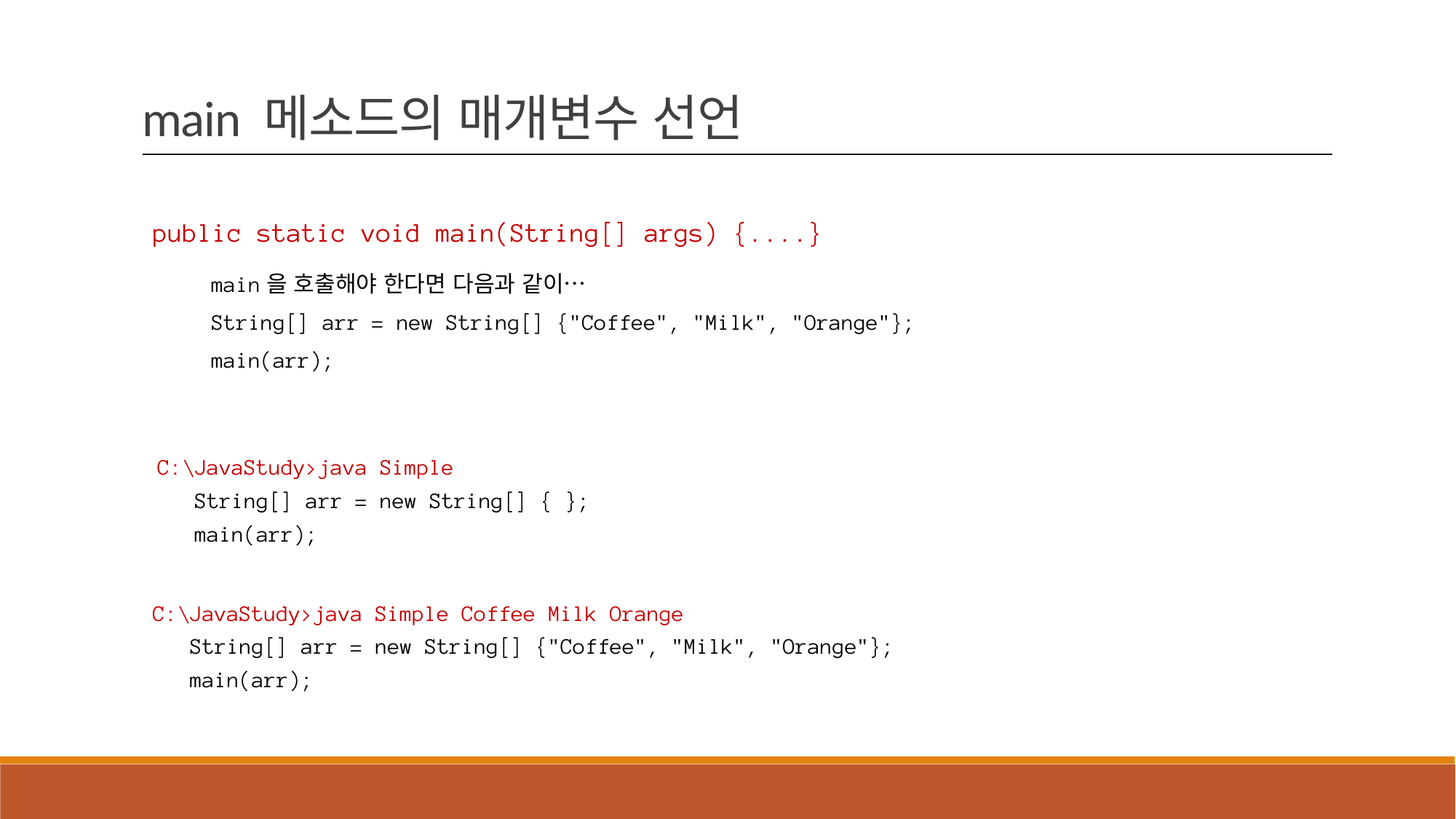

main 메소드의 매개변수 선언
public static void main(String[] args) {....}
main을 호출해야 한다면 다음과 같이…
String[] arr = new String[] {"Coffee", "Milk", "Orange"};
main(arr);
C:\JavaStudy>java Simple
   String[] arr = new String[] { };
   main(arr);

C:\JavaStudy>java Simple Coffee Milk Orange
   String[] arr = new String[] {"Coffee", "Milk", "Orange"};
   main(arr);